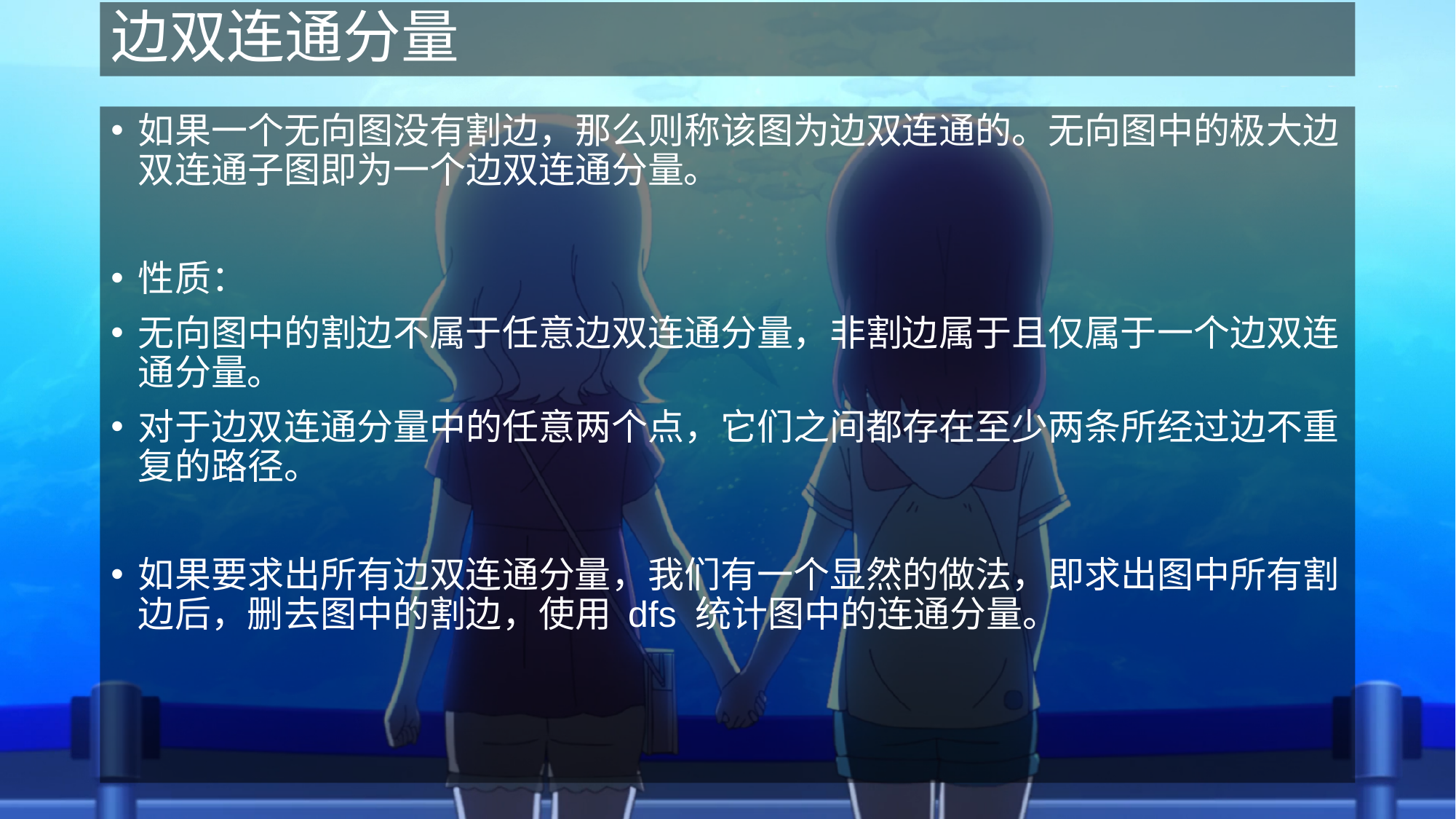

# 边双连通分量
如果一个无向图没有割边，那么则称该图为边双连通的。无向图中的极大边双连通子图即为一个边双连通分量。

性质：
无向图中的割边不属于任意边双连通分量，非割边属于且仅属于一个边双连通分量。
对于边双连通分量中的任意两个点，它们之间都存在至少两条所经过边不重复的路径。

如果要求出所有边双连通分量，我们有一个显然的做法，即求出图中所有割边后，删去图中的割边，使用 dfs 统计图中的连通分量。